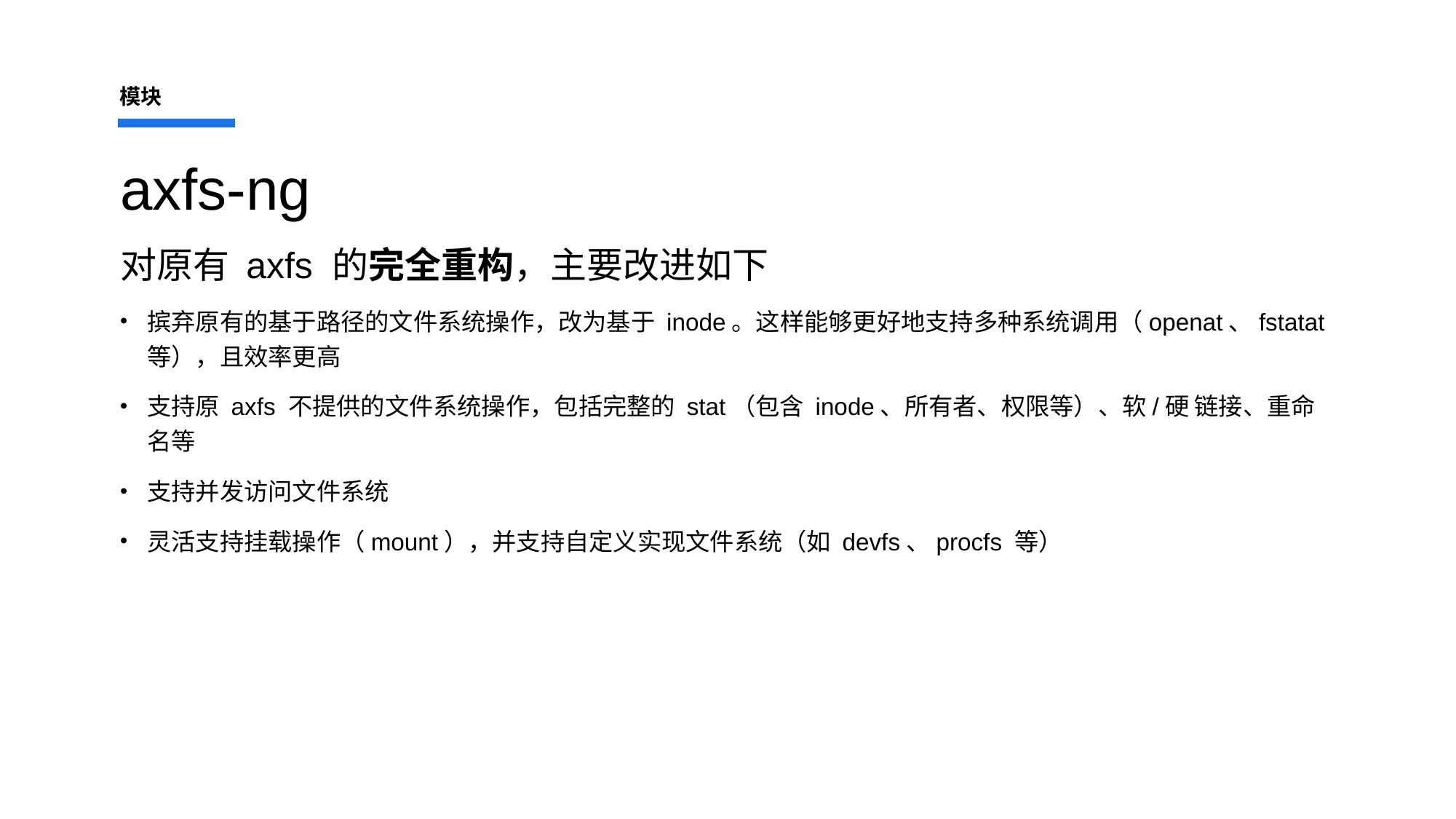

模块
# axfs-ng
对原有 axfs 的完全重构，主要改进如下
摈弃原有的基于路径的文件系统操作，改为基于 inode。这样能够更好地支持多种系统调用（openat、fstatat 等），且效率更高
支持原 axfs 不提供的文件系统操作，包括完整的 stat（包含 inode、所有者、权限等）、软/硬 链接、重命名等
支持并发访问文件系统
灵活支持挂载操作（mount），并支持自定义实现文件系统（如 devfs、procfs 等）
12